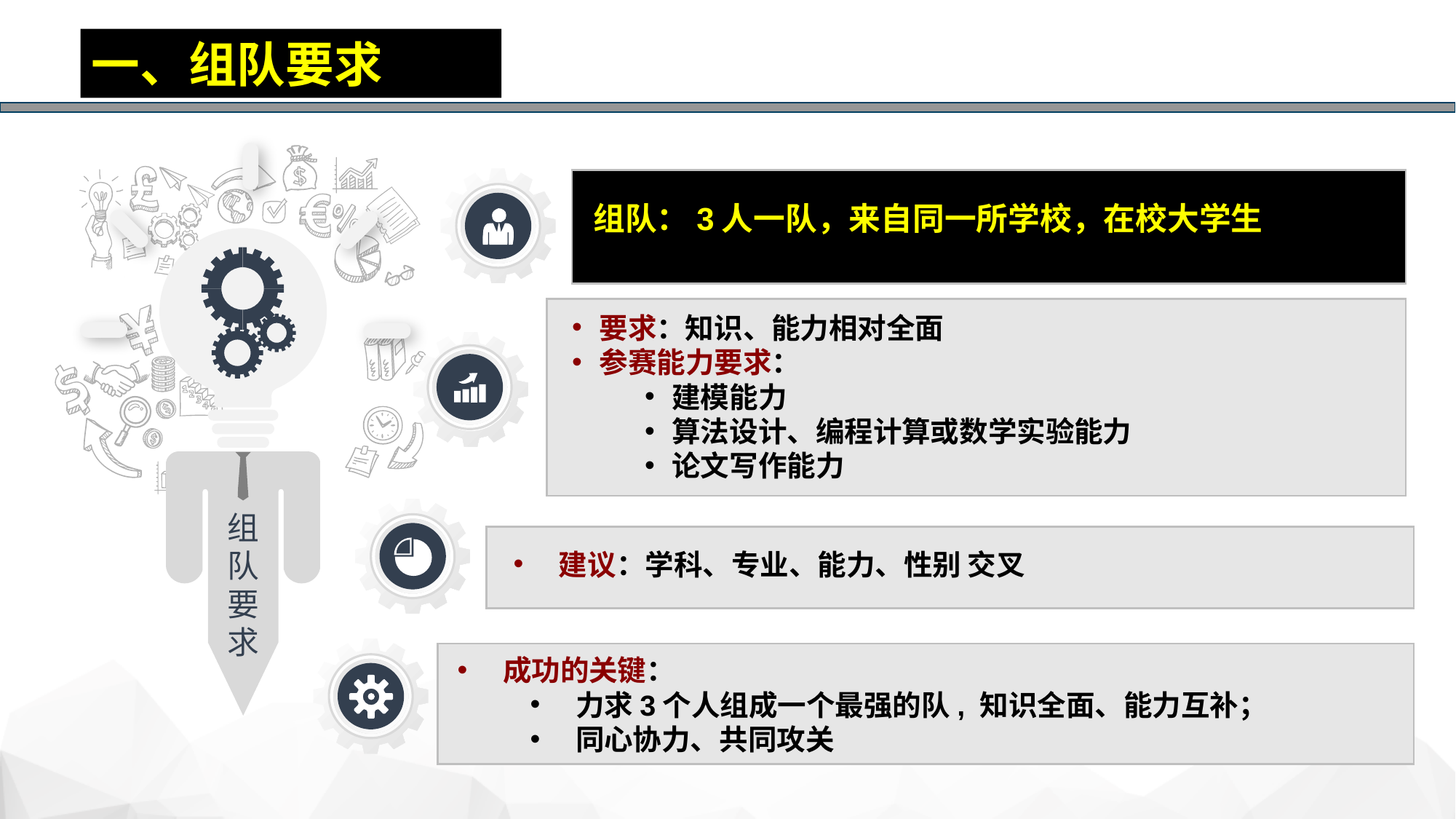

一、组队要求

组队：3人一队，来自同一所学校，在校大学生

要求：知识、能力相对全面
参赛能力要求：
建模能力
算法设计、编程计算或数学实验能力
论文写作能力

组
队
要
求

建议：学科、专业、能力、性别 交叉

成功的关键：
力求3个人组成一个最强的队, 知识全面、能力互补；
同心协力、共同攻关